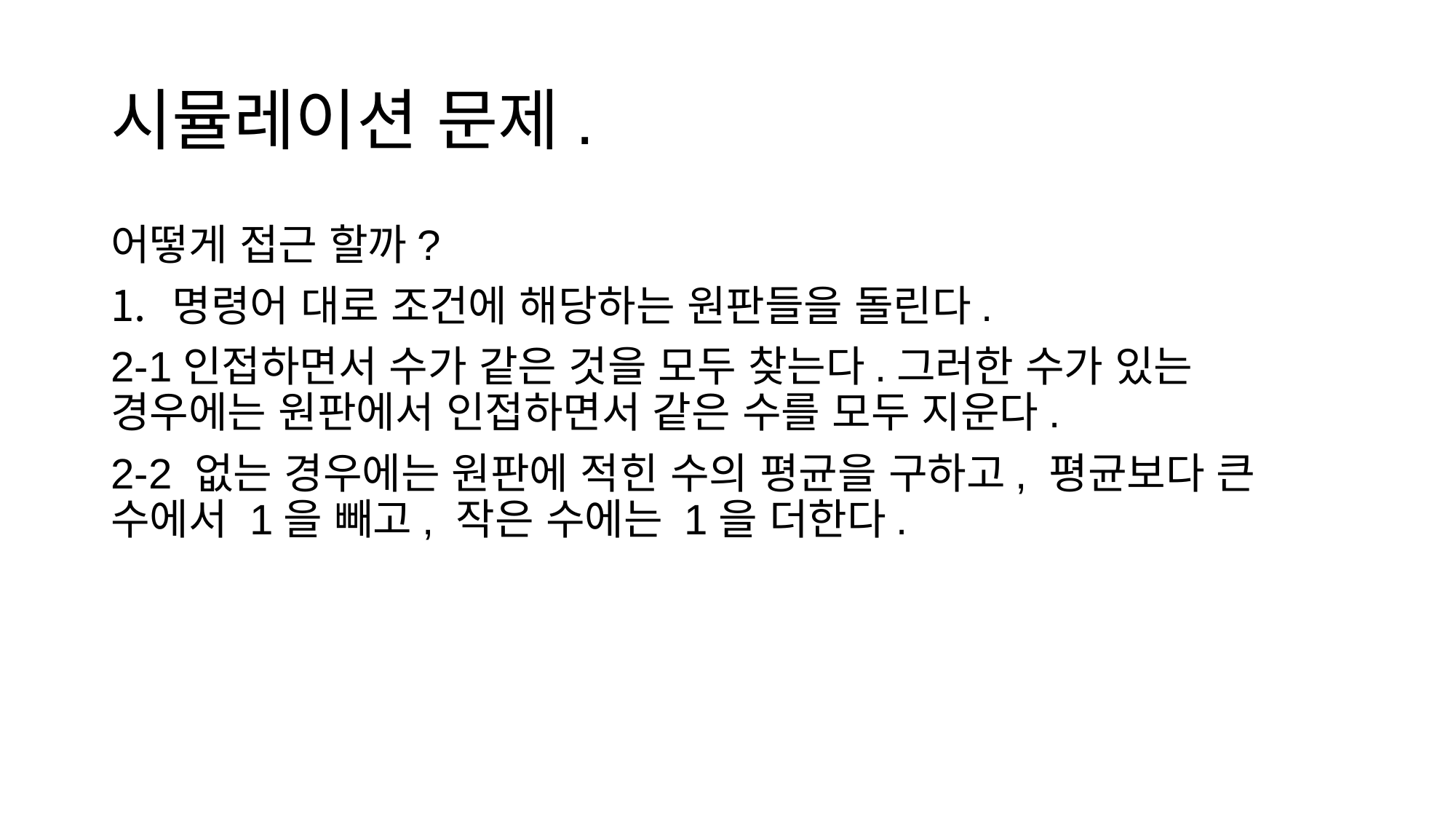

# 시뮬레이션 문제.
어떻게 접근 할까?
명령어 대로 조건에 해당하는 원판들을 돌린다.
2-1인접하면서 수가 같은 것을 모두 찾는다.그러한 수가 있는 경우에는 원판에서 인접하면서 같은 수를 모두 지운다.
2-2 없는 경우에는 원판에 적힌 수의 평균을 구하고, 평균보다 큰 수에서 1을 빼고, 작은 수에는 1을 더한다.